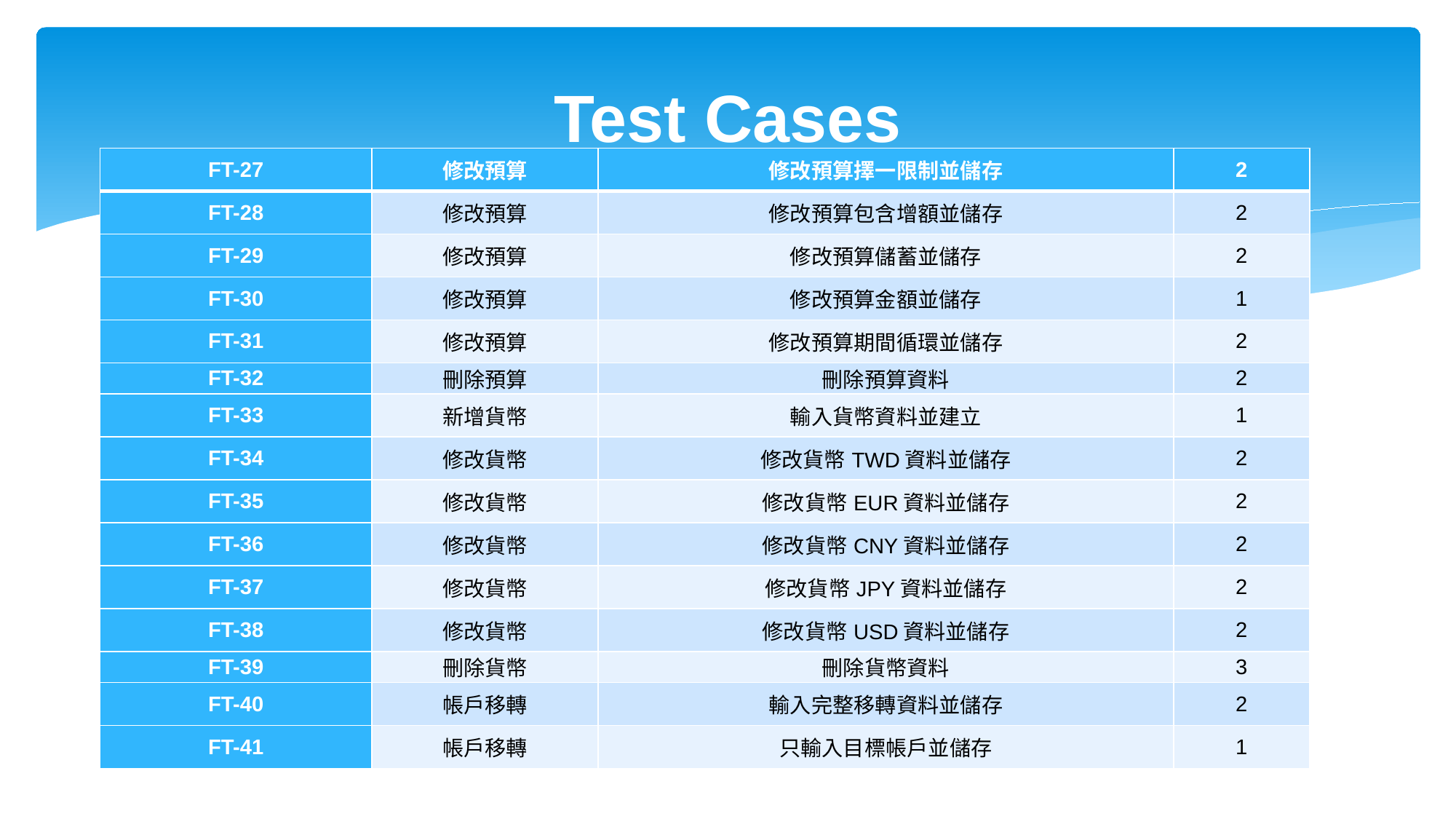

# Test Cases
| FT-27 | 修改預算 | 修改預算擇一限制並儲存 | 2 |
| --- | --- | --- | --- |
| FT-28 | 修改預算 | 修改預算包含增額並儲存 | 2 |
| FT-29 | 修改預算 | 修改預算儲蓄並儲存 | 2 |
| FT-30 | 修改預算 | 修改預算金額並儲存 | 1 |
| FT-31 | 修改預算 | 修改預算期間循環並儲存 | 2 |
| FT-32 | 刪除預算 | 刪除預算資料 | 2 |
| FT-33 | 新增貨幣 | 輸入貨幣資料並建立 | 1 |
| FT-34 | 修改貨幣 | 修改貨幣TWD資料並儲存 | 2 |
| FT-35 | 修改貨幣 | 修改貨幣EUR資料並儲存 | 2 |
| FT-36 | 修改貨幣 | 修改貨幣CNY資料並儲存 | 2 |
| FT-37 | 修改貨幣 | 修改貨幣JPY資料並儲存 | 2 |
| FT-38 | 修改貨幣 | 修改貨幣USD資料並儲存 | 2 |
| FT-39 | 刪除貨幣 | 刪除貨幣資料 | 3 |
| FT-40 | 帳戶移轉 | 輸入完整移轉資料並儲存 | 2 |
| FT-41 | 帳戶移轉 | 只輸入目標帳戶並儲存 | 1 |